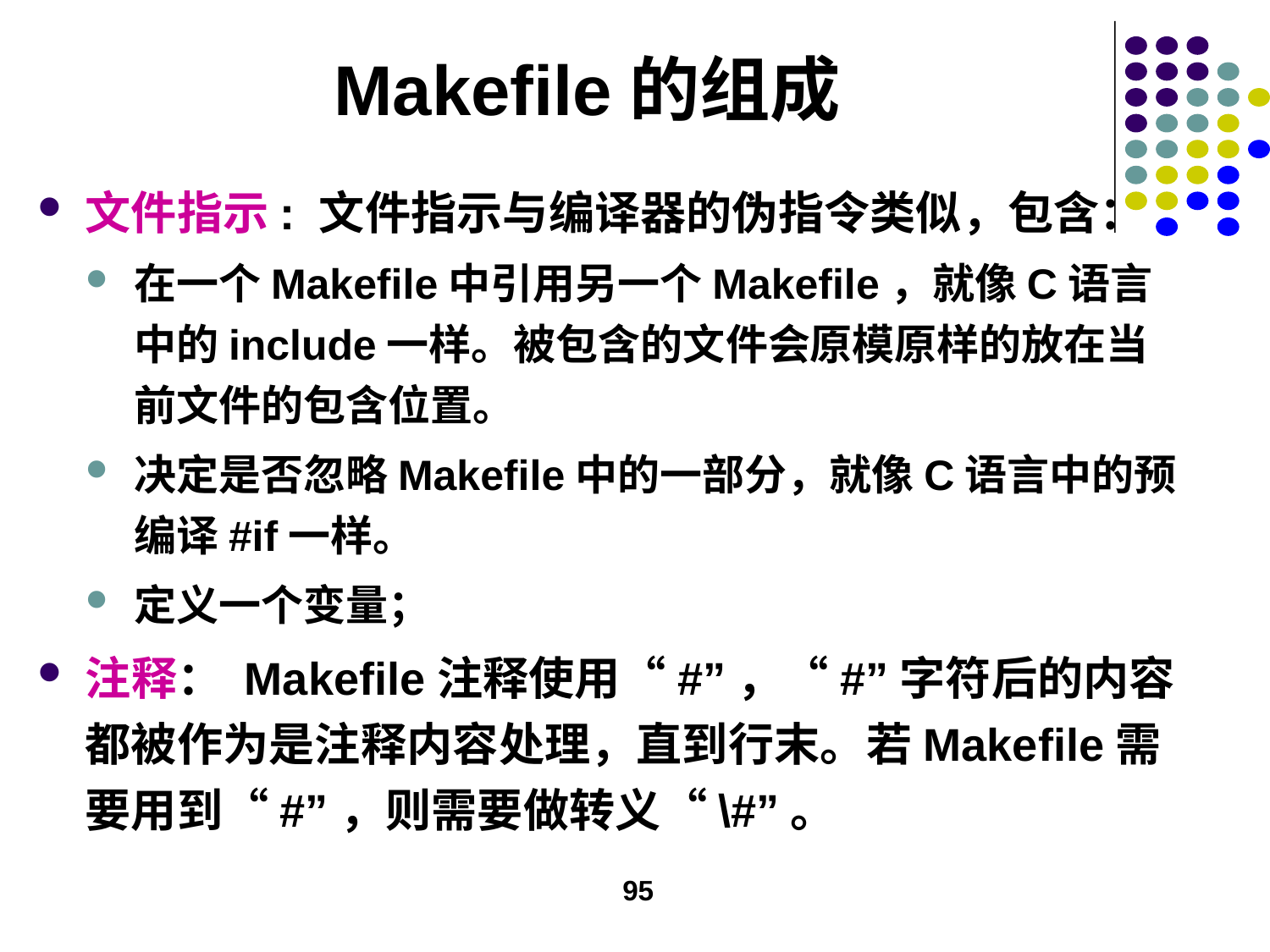

# Makefile的组成
文件指示: 文件指示与编译器的伪指令类似，包含：
在一个Makefile中引用另一个Makefile，就像C语言中的include一样。被包含的文件会原模原样的放在当前文件的包含位置。
决定是否忽略Makefile中的一部分，就像C语言中的预编译#if一样。
定义一个变量；
注释： Makefile注释使用“#”，“#”字符后的内容都被作为是注释内容处理，直到行末。若Makefile需要用到“#”，则需要做转义“\#”。

95